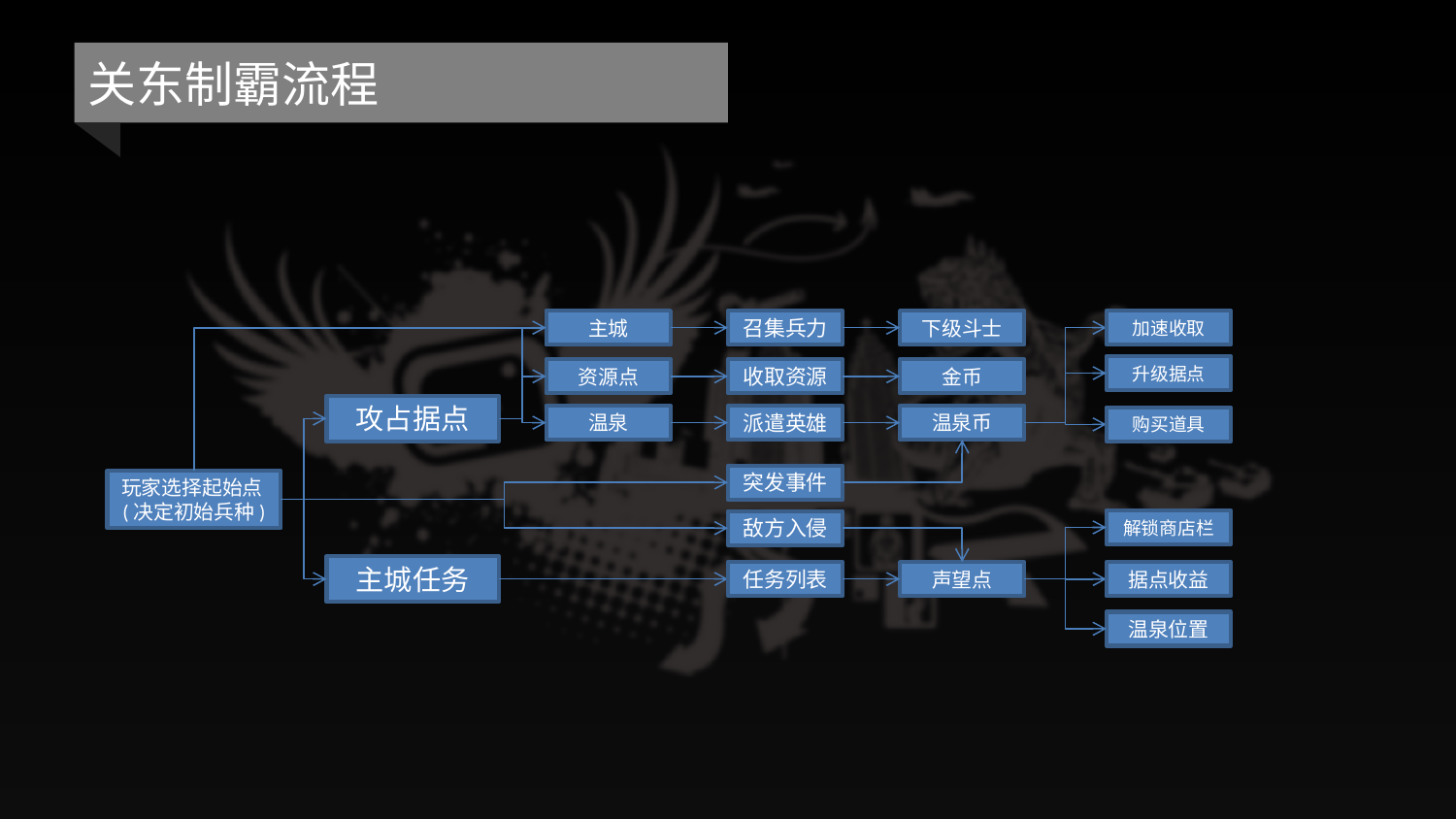

# 关东制霸流程
加速收取
召集兵力
主城
下级斗士
升级据点
金币
收取资源
资源点
攻占据点
派遣英雄
温泉
温泉币
购买道具
突发事件
玩家选择起始点(决定初始兵种)
解锁商店栏
敌方入侵
主城任务
任务列表
声望点
据点收益
温泉位置